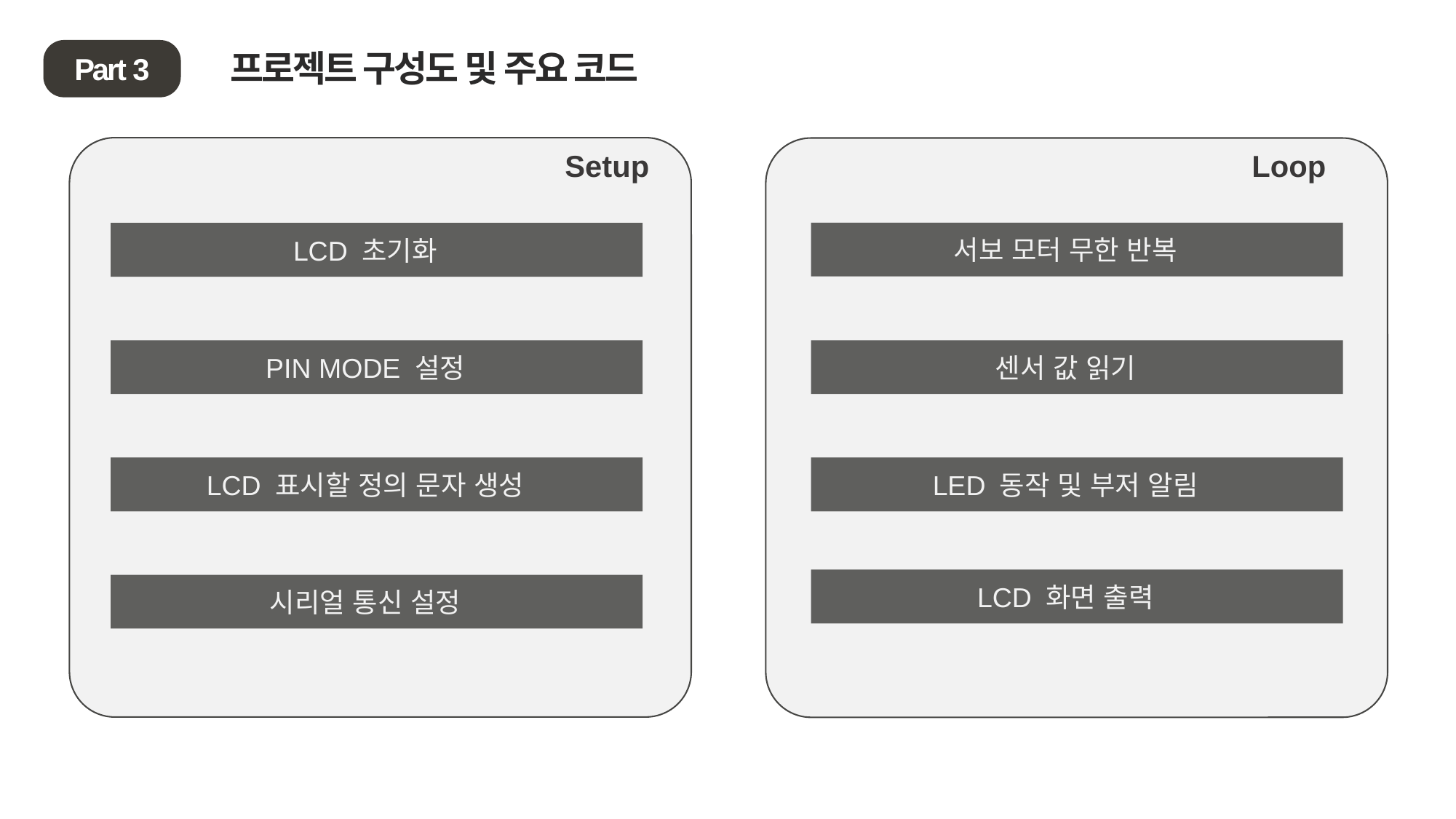

프로젝트 구성도 및 주요 코드
Part 3

Setup
Loop

서보 모터 무한 반복
LCD 초기화

PIN MODE 설정
센서 값 읽기

LCD 표시할 정의 문자 생성
LED 동작 및 부저 알림

LCD 화면 출력
시리얼 통신 설정